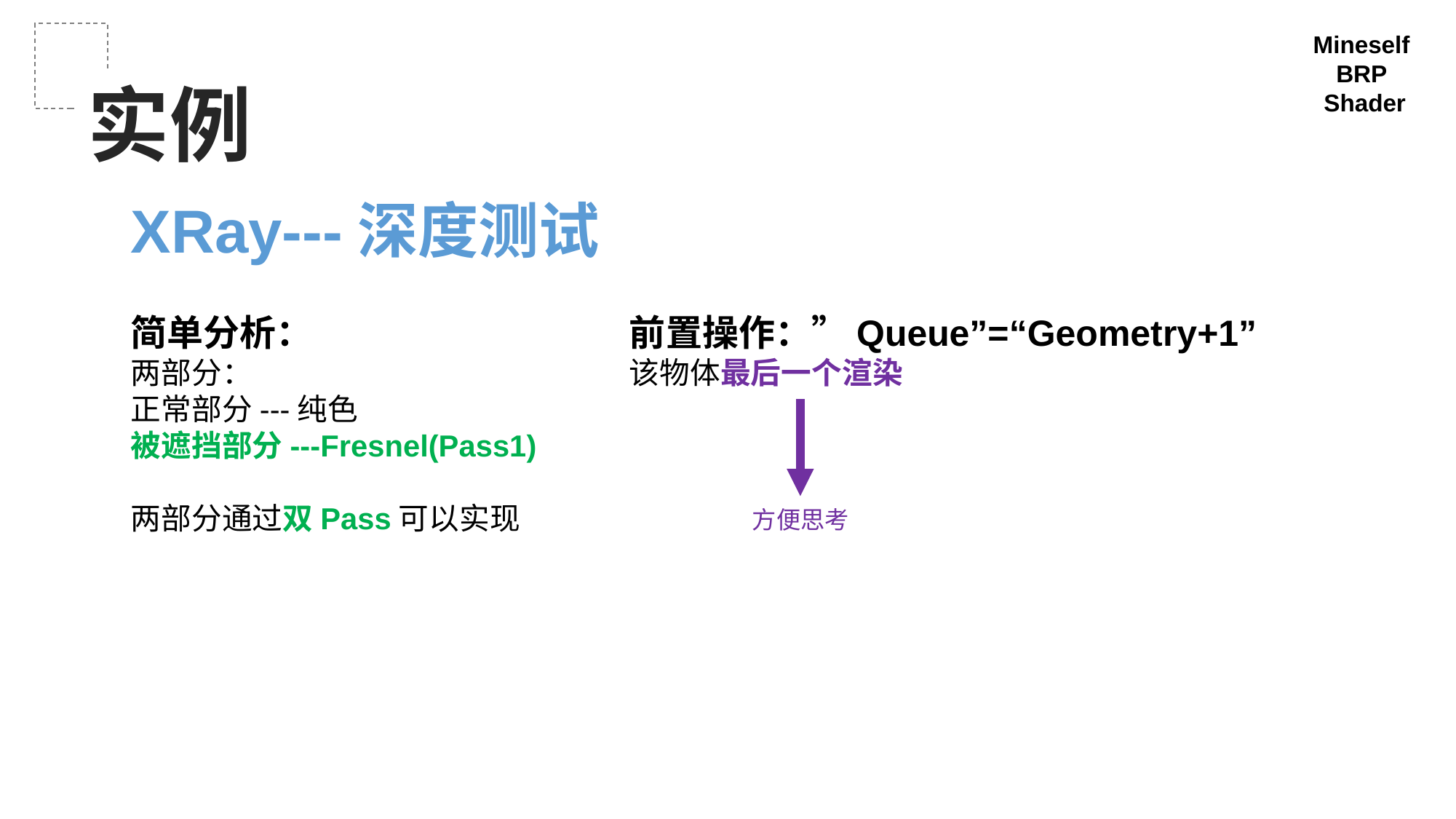

Mineself
BRP
Shader

实例
XRay---深度测试
简单分析：
两部分：
正常部分---纯色
被遮挡部分---Fresnel(Pass1)

两部分通过双Pass可以实现
前置操作：”Queue”=“Geometry+1”
该物体最后一个渲染
方便思考